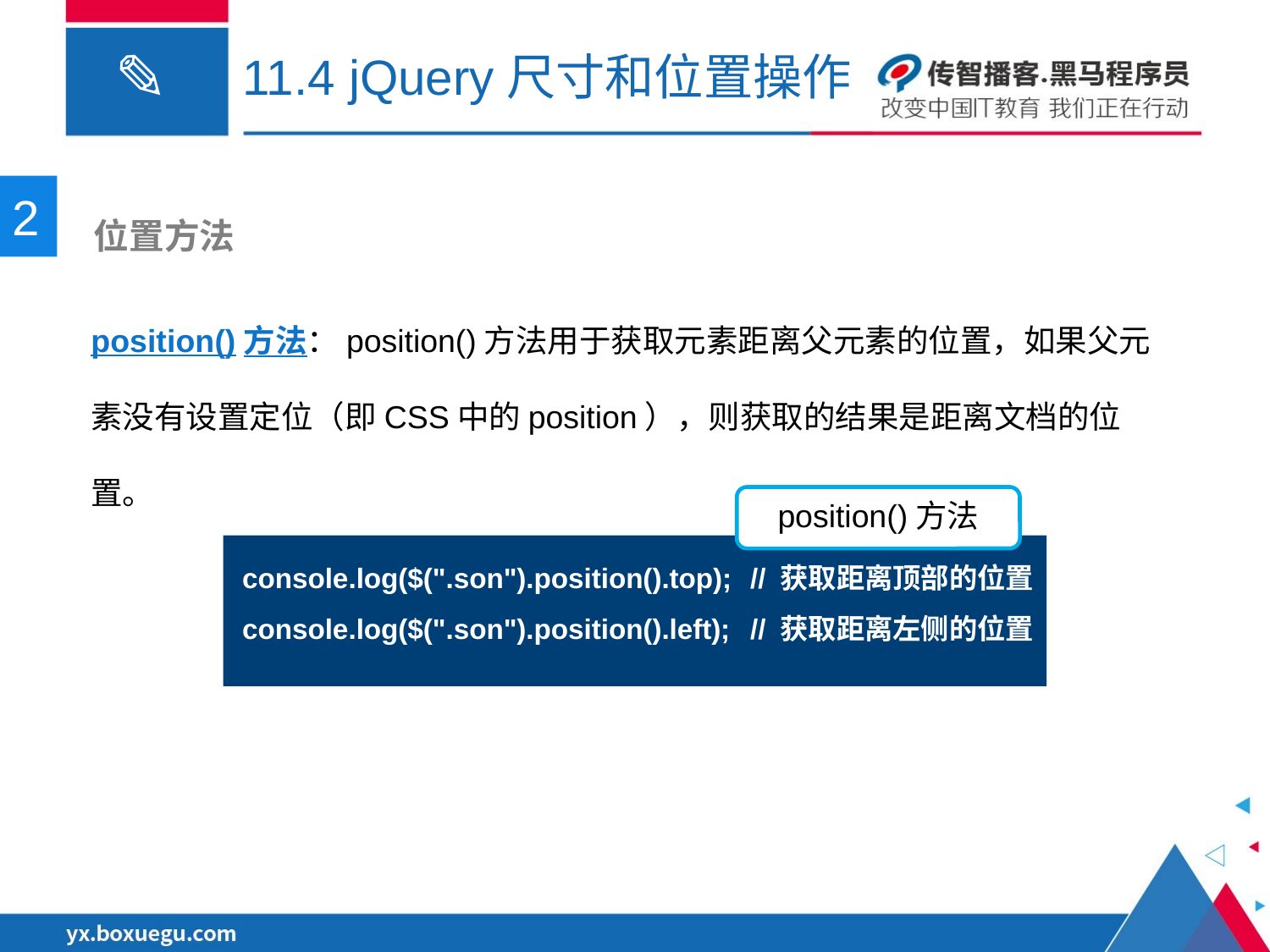

# 11.4 jQuery尺寸和位置操作

2
  位置方法
position()方法：position()方法用于获取元素距离父元素的位置，如果父元素没有设置定位（即CSS中的position），则获取的结果是距离文档的位置。
position()方法

console.log($(".son").position().top);	// 获取距离顶部的位置
console.log($(".son").position().left);	// 获取距离左侧的位置